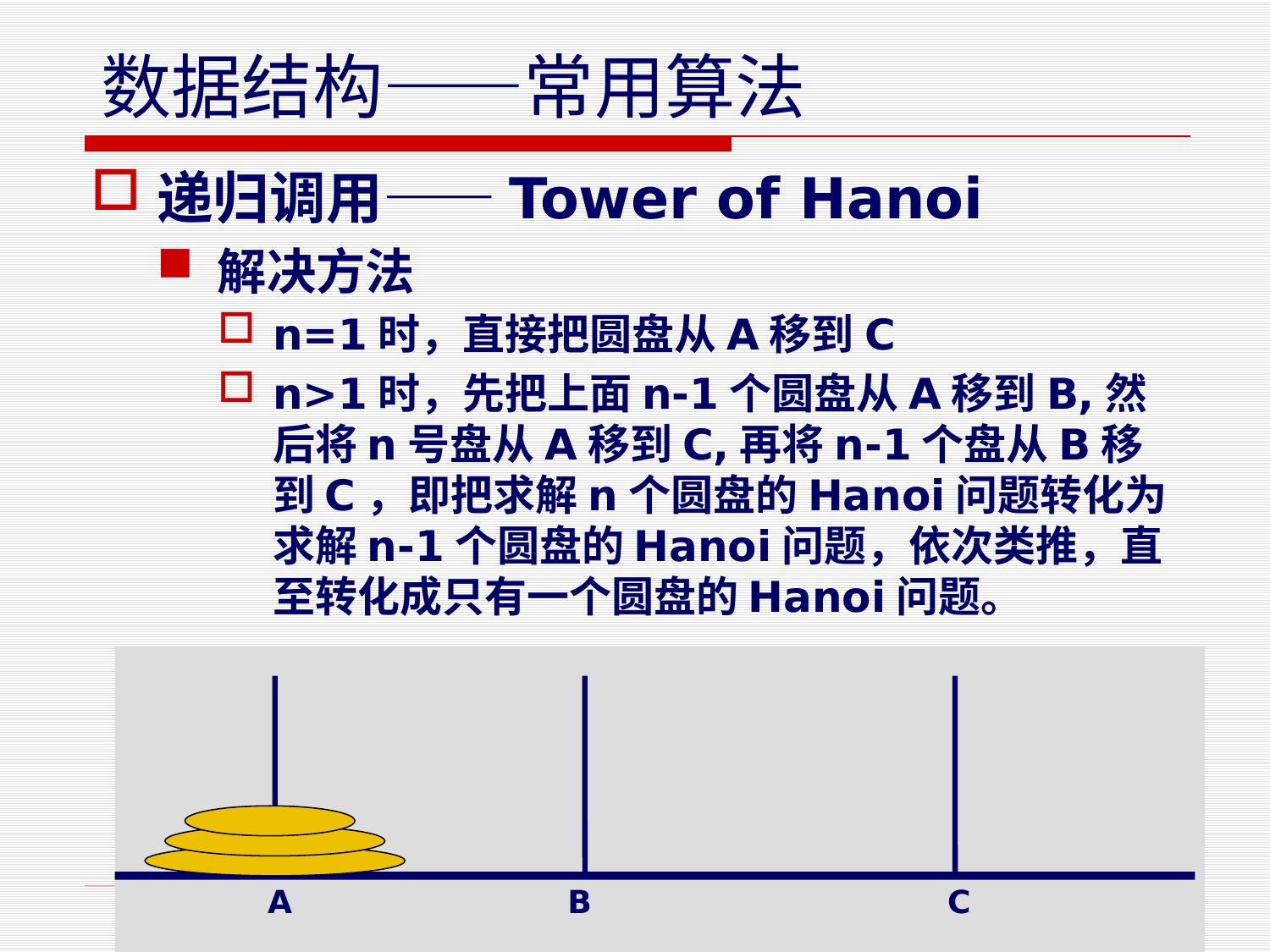

递归调用——Tower of Hanoi
解决方法
n=1时，直接把圆盘从A移到C
n>1时，先把上面n-1个圆盘从A移到B,然后将n号盘从A移到C,再将n-1个盘从B移到C，即把求解n个圆盘的Hanoi问题转化为求解n-1个圆盘的Hanoi问题，依次类推，直至转化成只有一个圆盘的Hanoi问题。

A
B
C